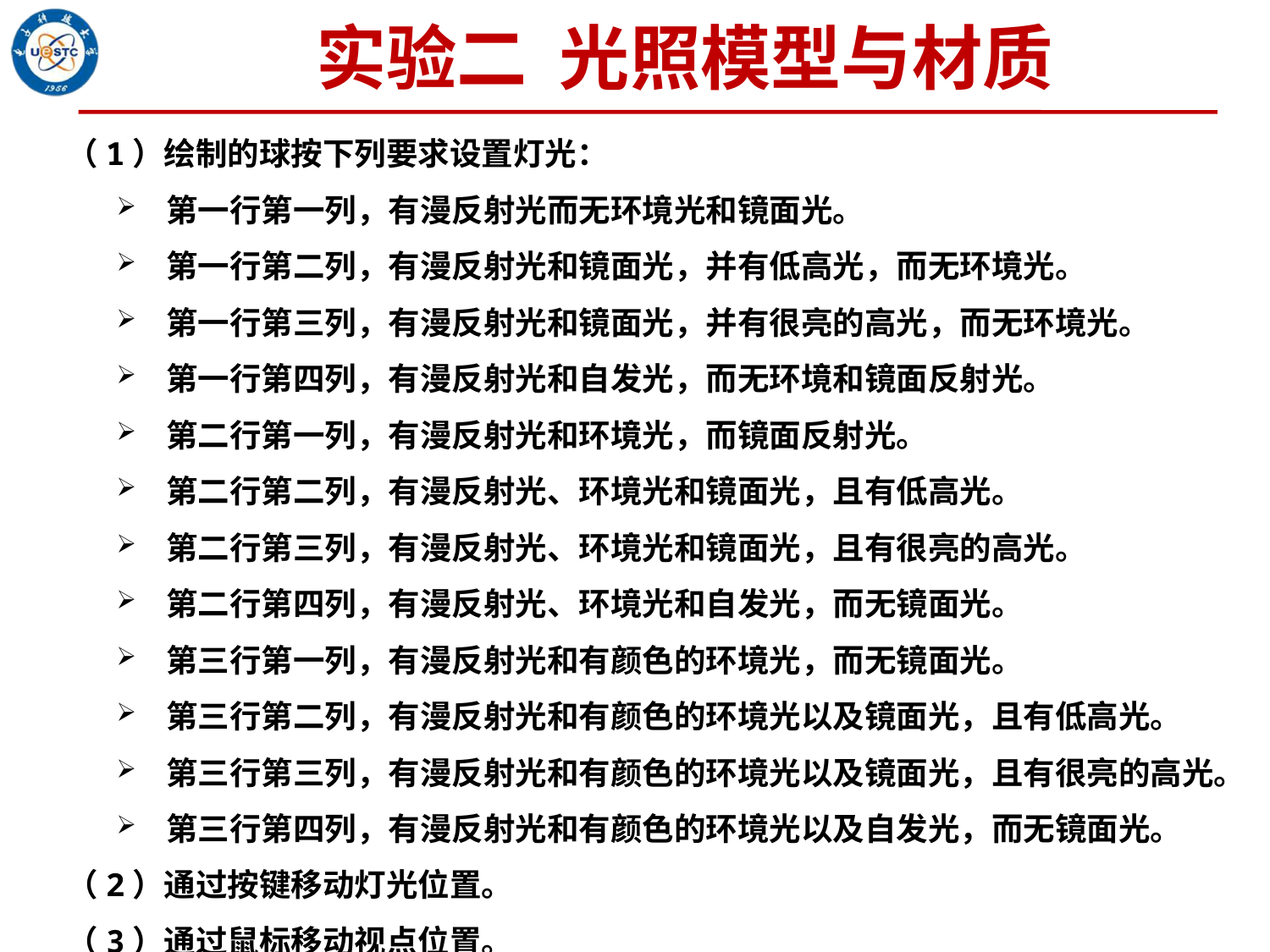

# 实验二  光照模型与材质
（1）绘制的球按下列要求设置灯光：
第一行第一列，有漫反射光而无环境光和镜面光。
第一行第二列，有漫反射光和镜面光，并有低高光，而无环境光。
第一行第三列，有漫反射光和镜面光，并有很亮的高光，而无环境光。
第一行第四列，有漫反射光和自发光，而无环境和镜面反射光。
第二行第一列，有漫反射光和环境光，而镜面反射光。
第二行第二列，有漫反射光、环境光和镜面光，且有低高光。
第二行第三列，有漫反射光、环境光和镜面光，且有很亮的高光。
第二行第四列，有漫反射光、环境光和自发光，而无镜面光。
第三行第一列，有漫反射光和有颜色的环境光，而无镜面光。
第三行第二列，有漫反射光和有颜色的环境光以及镜面光，且有低高光。
第三行第三列，有漫反射光和有颜色的环境光以及镜面光，且有很亮的高光。
第三行第四列，有漫反射光和有颜色的环境光以及自发光，而无镜面光。
（2）通过按键移动灯光位置。
（3）通过鼠标移动视点位置。